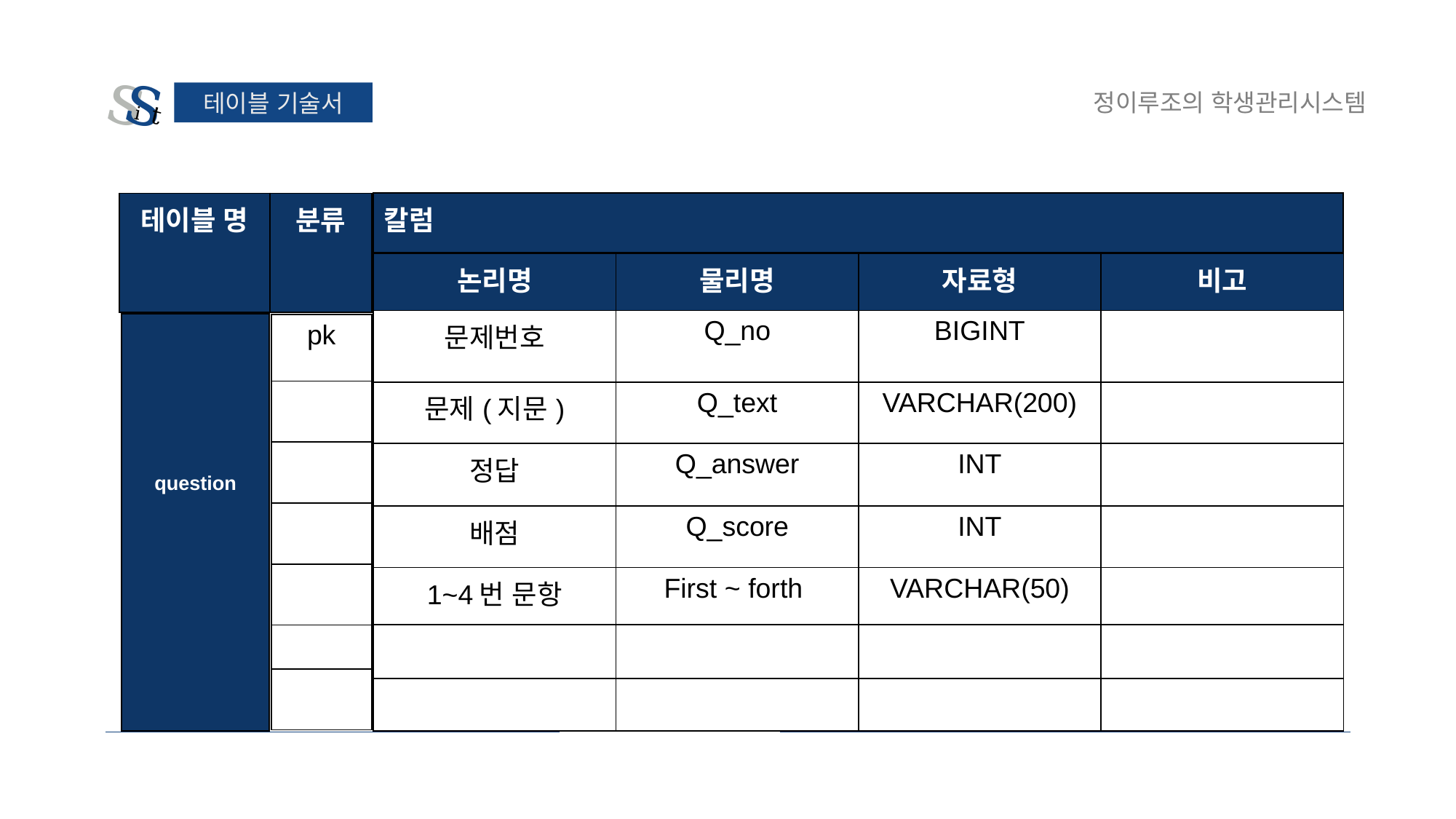

s
s
i
t
정이루조의 학생관리시스템
테이블 기술서
| 칼럼 |
| --- |
| 테이블 명 |
| --- |
| 분류 |
| --- |
| 논리명 | 물리명 | 자료형 | 비고 |
| --- | --- | --- | --- |
| 문제번호 | Q\_no | BIGINT |  |
| 문제(지문) | Q\_text | VARCHAR(200) |  |
| 정답 | Q\_answer | INT |  |
| 배점 | Q\_score | INT |  |
| 1~4번 문항 | First ~ forth | VARCHAR(50) |  |
|  |  |  |  |
|  |  |  |  |
| question |
| --- |
| pk |
| --- |
|  |
|  |
|  |
|  |
|  |
|  |